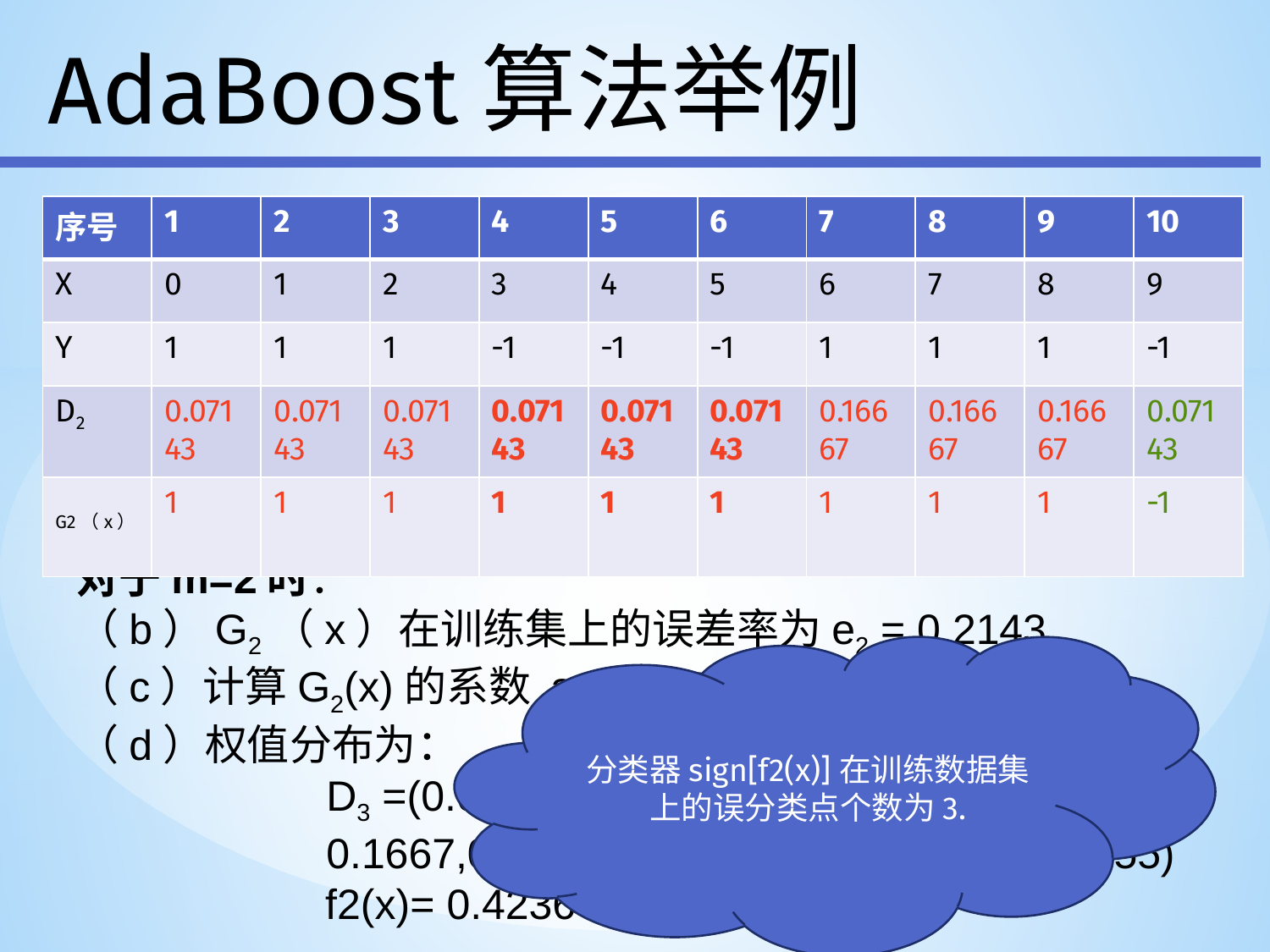

AdaBoost算法举例
| 序号 | 1 | 2 | 3 | 4 | 5 | 6 | 7 | 8 | 9 | 10 |
| --- | --- | --- | --- | --- | --- | --- | --- | --- | --- | --- |
| X | 0 | 1 | 2 | 3 | 4 | 5 | 6 | 7 | 8 | 9 |
| Y | 1 | 1 | 1 | -1 | -1 | -1 | 1 | 1 | 1 | -1 |
| D2 | 0.07143 | 0.07143 | 0.07143 | 0.07143 | 0.07143 | 0.07143 | 0.16667 | 0.16667 | 0.16667 | 0.07143 |
| G2（x） | 1 | 1 | 1 | 1 | 1 | 1 | 1 | 1 | 1 | -1 |
对于m=2时：
（b）G2（x）在训练集上的误差率为e2 = 0.2143
（c）计算G2(x)的系数 a2= 0.6496
（d）权值分布为：
D3 =(0.0455, 0.0455, 0.0455, 0.1667, 0.1667,0.1667,0.1060,0.1060,0.1060,0.0455)
 f2(x)= 0.4236G1(x) + 0.6496G2(x)

分类器sign[f2(x)]在训练数据集上的误分类点个数为3.